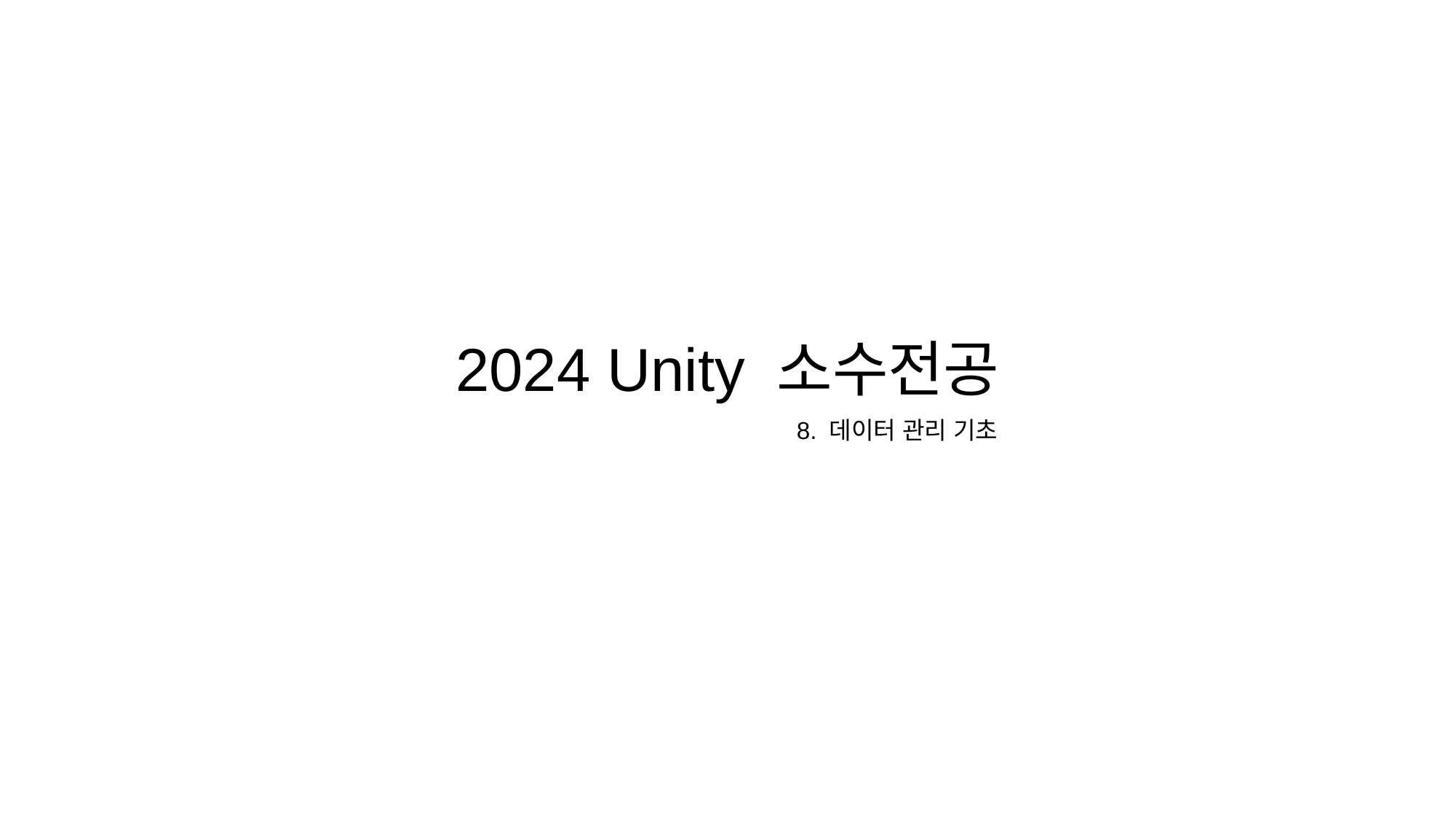

2024 Unity 소수전공
8. 데이터 관리 기초